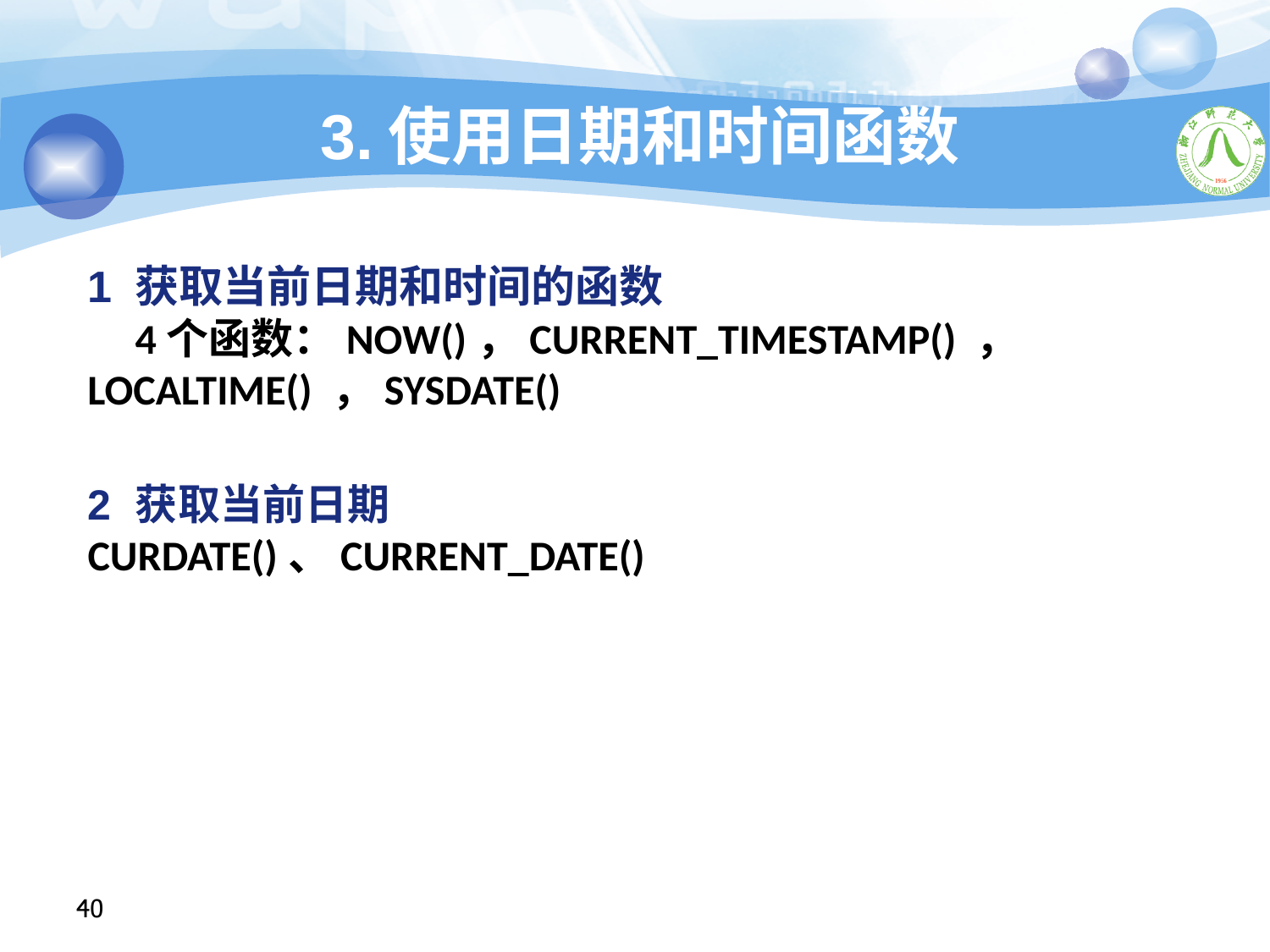

# 3.使用日期和时间函数
获取当前日期和时间的函数
     4个函数：NOW()，CURRENT_TIMESTAMP() ，	LOCALTIME() ，SYSDATE()
获取当前日期
CURDATE()、CURRENT_DATE()
40